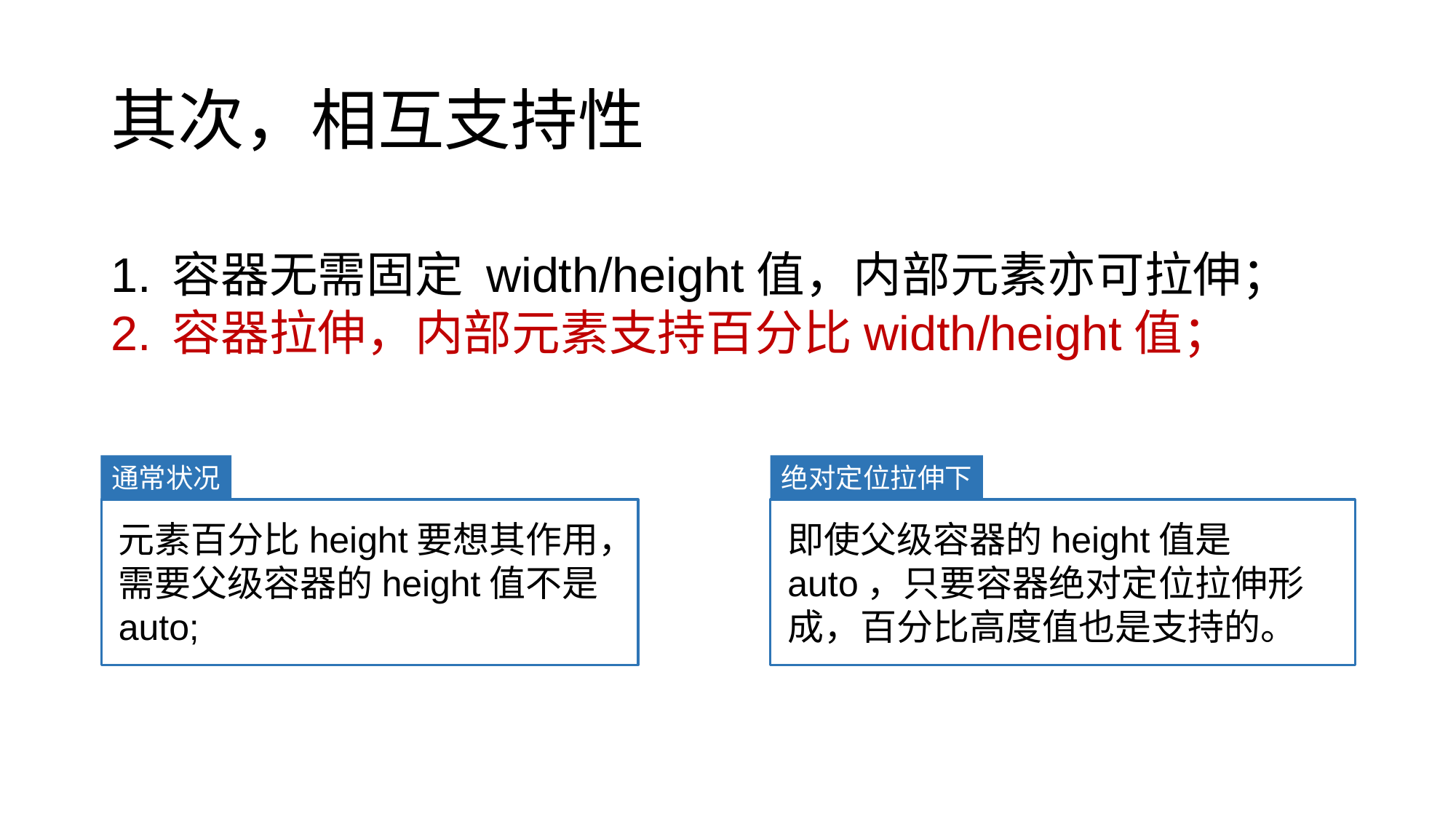

# 其次，相互支持性
容器无需固定 width/height值，内部元素亦可拉伸；
容器拉伸，内部元素支持百分比width/height值；
通常状况
元素百分比height要想其作用，需要父级容器的height值不是auto;
绝对定位拉伸下
即使父级容器的height值是auto，只要容器绝对定位拉伸形成，百分比高度值也是支持的。